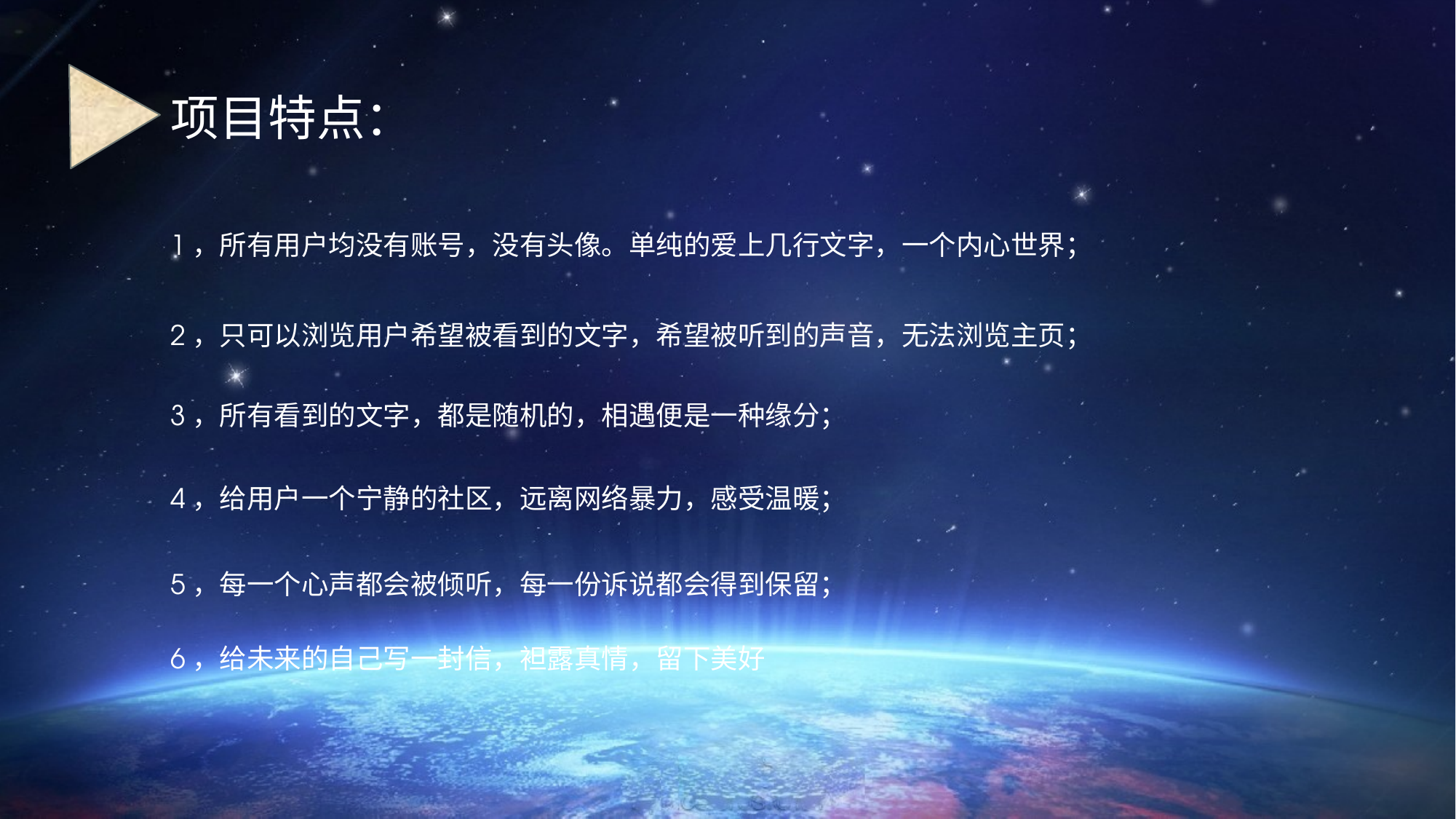

# 项目特点：

1，所有用户均没有账号，没有头像。单纯的爱上几行文字，一个内心世界；
2，只可以浏览用户希望被看到的文字，希望被听到的声音，无法浏览主页；
3，所有看到的文字，都是随机的，相遇便是一种缘分；
4，给用户一个宁静的社区，远离网络暴力，感受温暖；
5，每一个心声都会被倾听，每一份诉说都会得到保留；
6，给未来的自己写一封信，袒露真情，留下美好